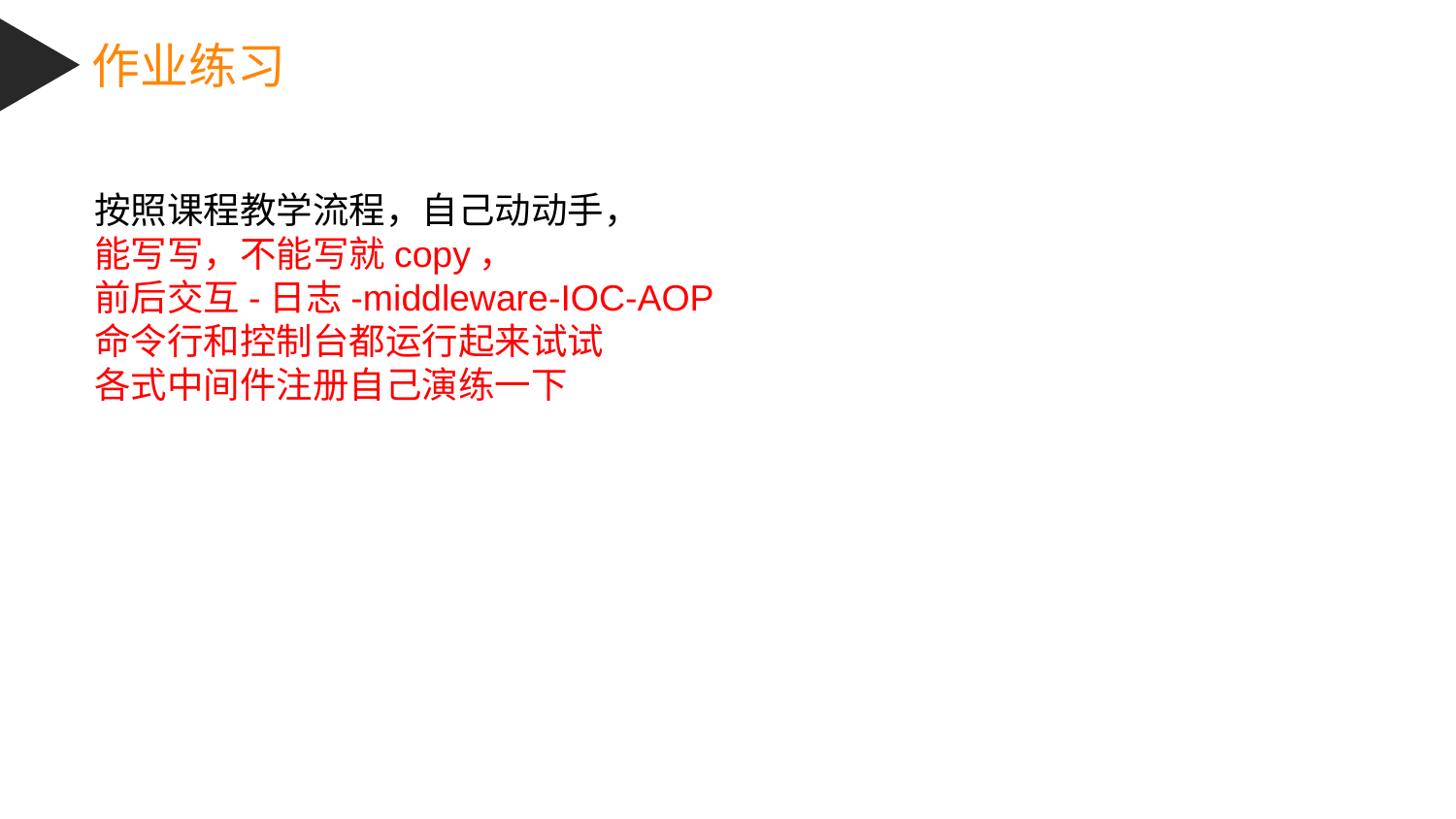

作业练习
按照课程教学流程，自己动动手，
能写写，不能写就copy，
前后交互-日志-middleware-IOC-AOP
命令行和控制台都运行起来试试
各式中间件注册自己演练一下